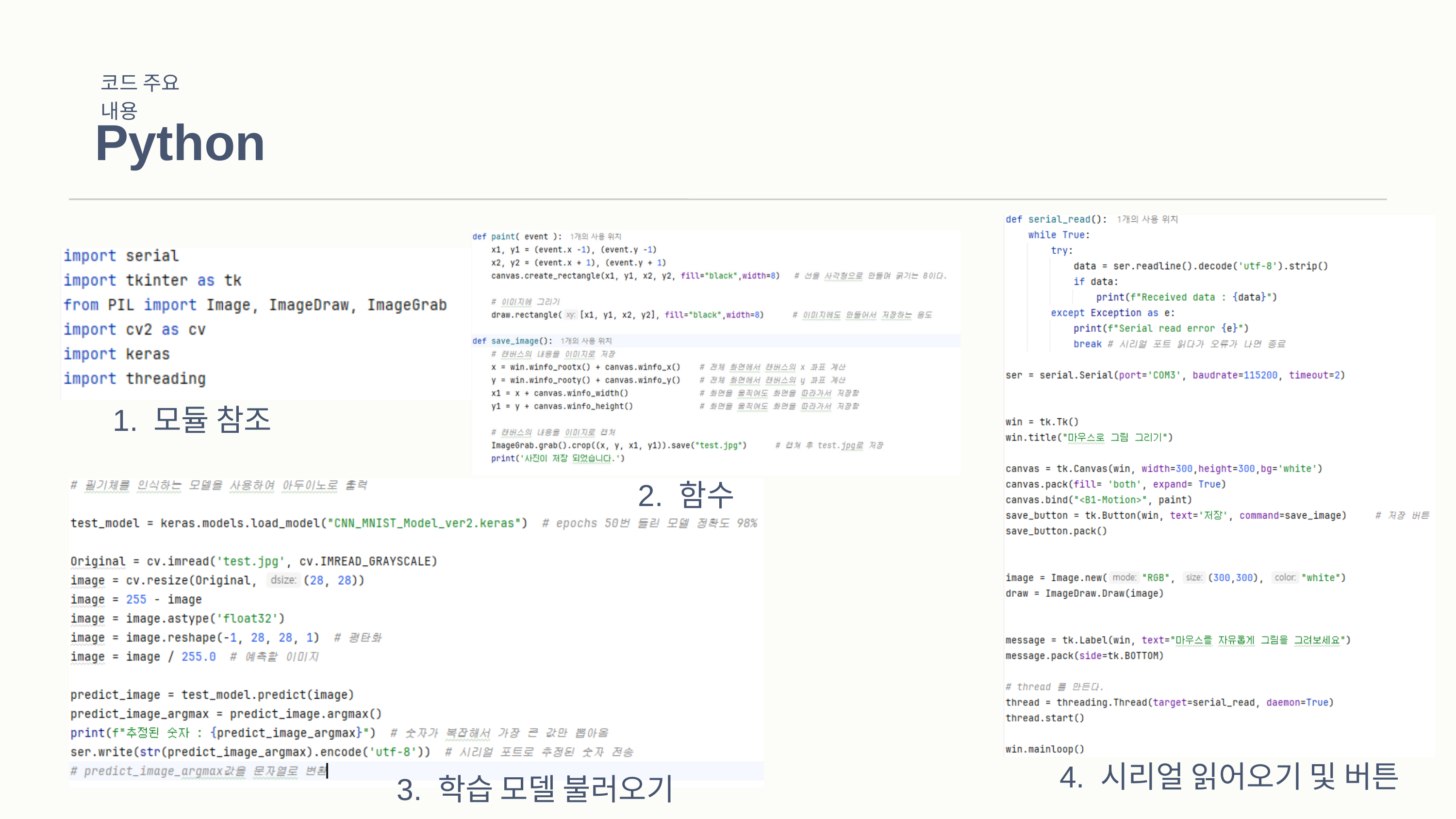

코드 주요 내용
Python

1. 모듈 참조
2. 함수

4. 시리얼 읽어오기 및 버튼
3. 학습 모델 불러오기